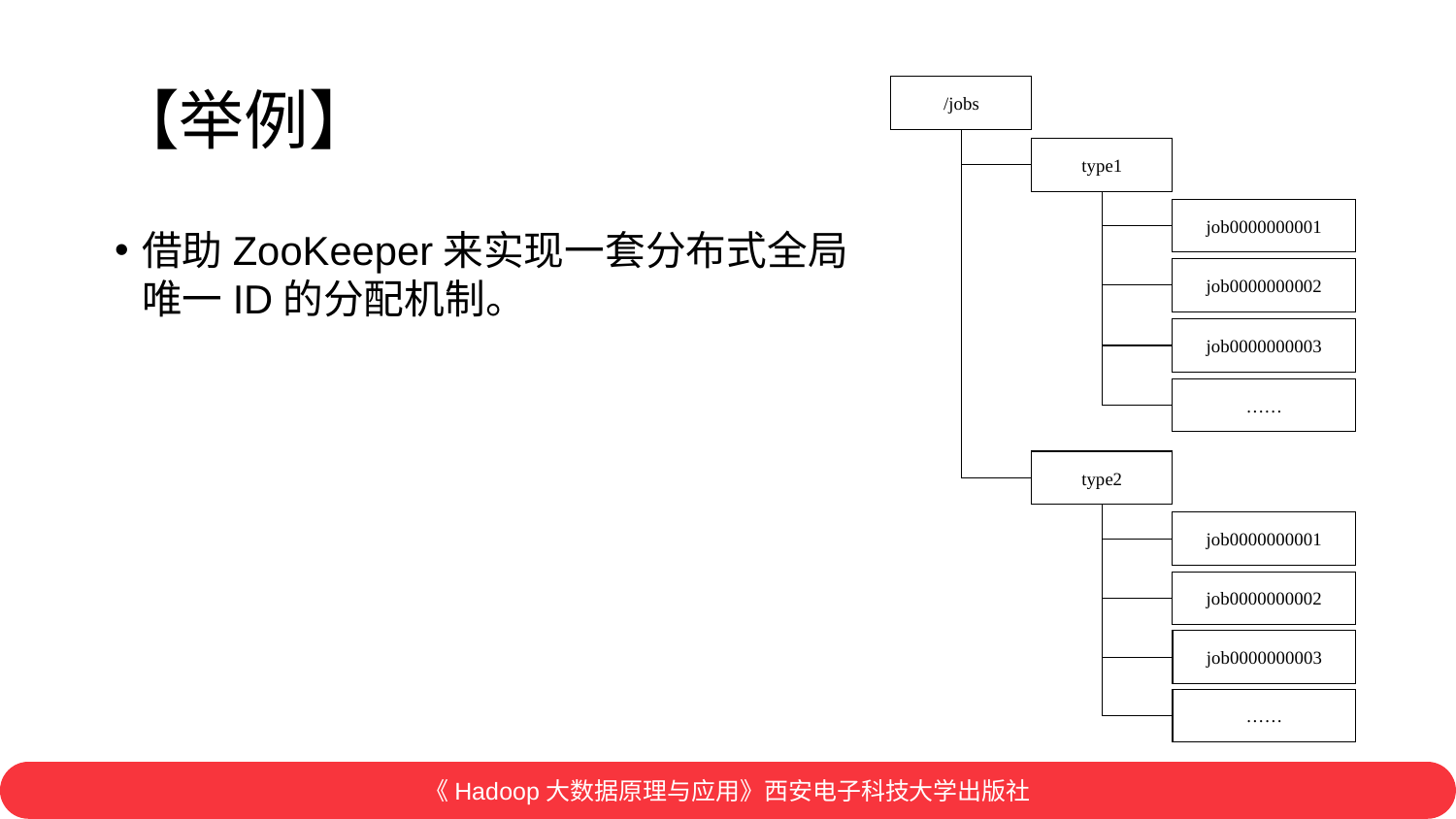

# 【举例】
/jobs
type1
job0000000001
job0000000002
job0000000003
……
type2
job0000000001
job0000000002
job0000000003
……
借助ZooKeeper来实现一套分布式全局唯一ID的分配机制。